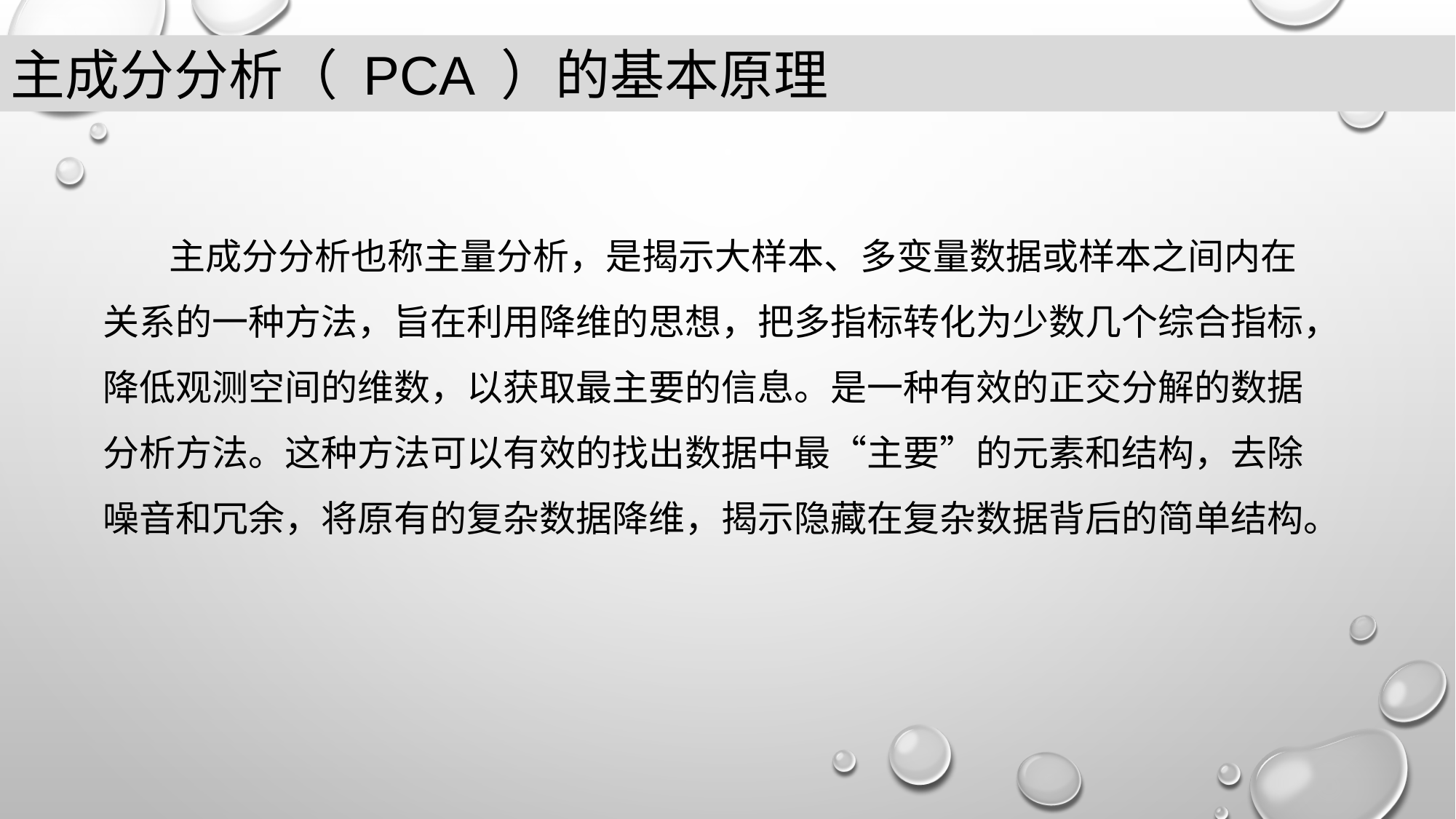

主成分分析（ PCA ）的基本原理
#
       主成分分析也称主量分析，是揭示大样本、多变量数据或样本之间内在关系的一种方法，旨在利用降维的思想，把多指标转化为少数几个综合指标，降低观测空间的维数，以获取最主要的信息。是一种有效的正交分解的数据分析方法。这种方法可以有效的找出数据中最“主要”的元素和结构，去除噪音和冗余，将原有的复杂数据降维，揭示隐藏在复杂数据背后的简单结构。